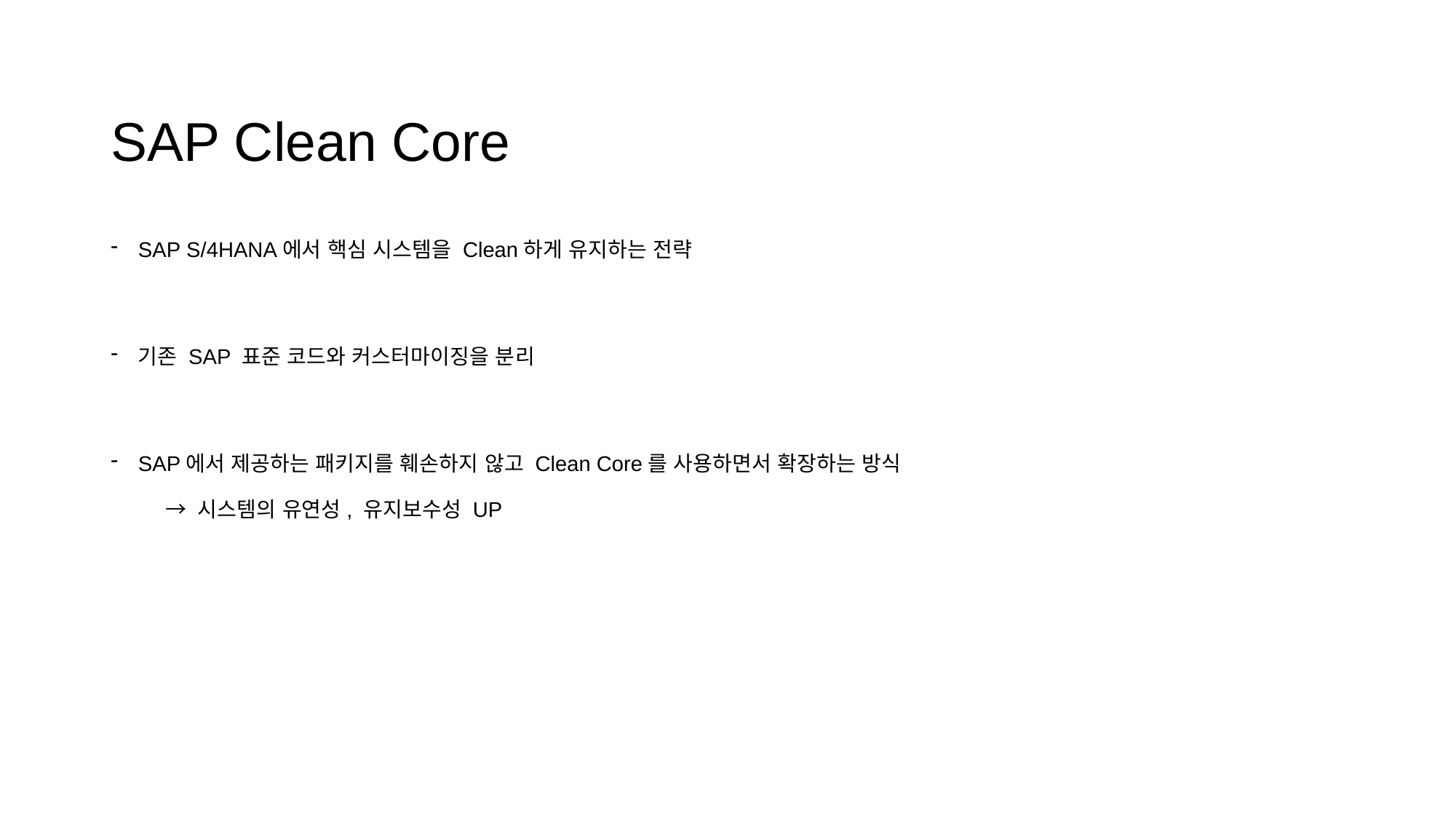

# SAP Clean Core
SAP S/4HANA에서 핵심 시스템을 Clean하게 유지하는 전략

기존 SAP 표준 코드와 커스터마이징을 분리

SAP에서 제공하는 패키지를 훼손하지 않고 Clean Core를 사용하면서 확장하는 방식
→ 시스템의 유연성, 유지보수성 UP